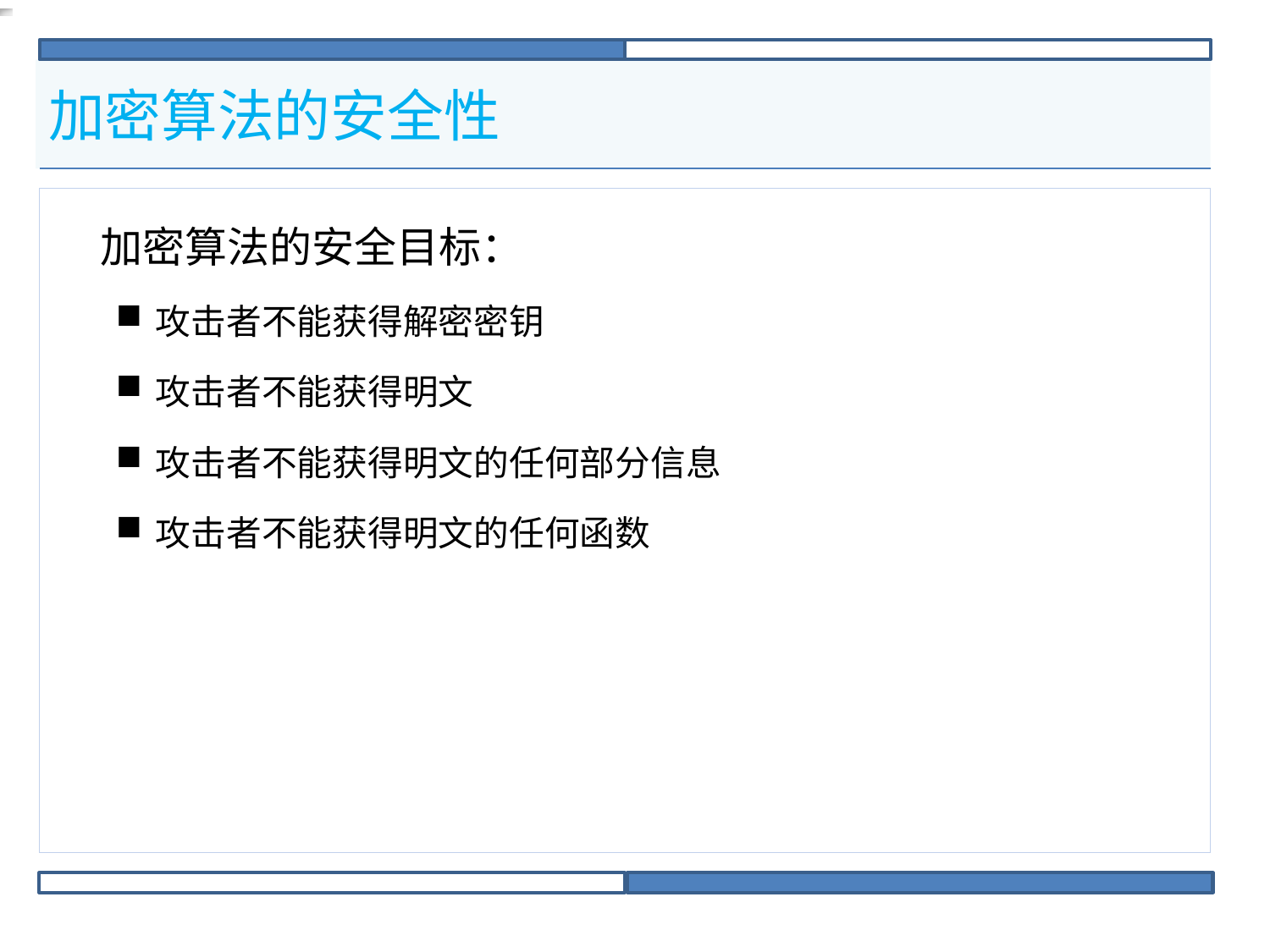

# 加密算法的安全性
	加密算法的安全目标：
攻击者不能获得解密密钥
攻击者不能获得明文
攻击者不能获得明文的任何部分信息
攻击者不能获得明文的任何函数